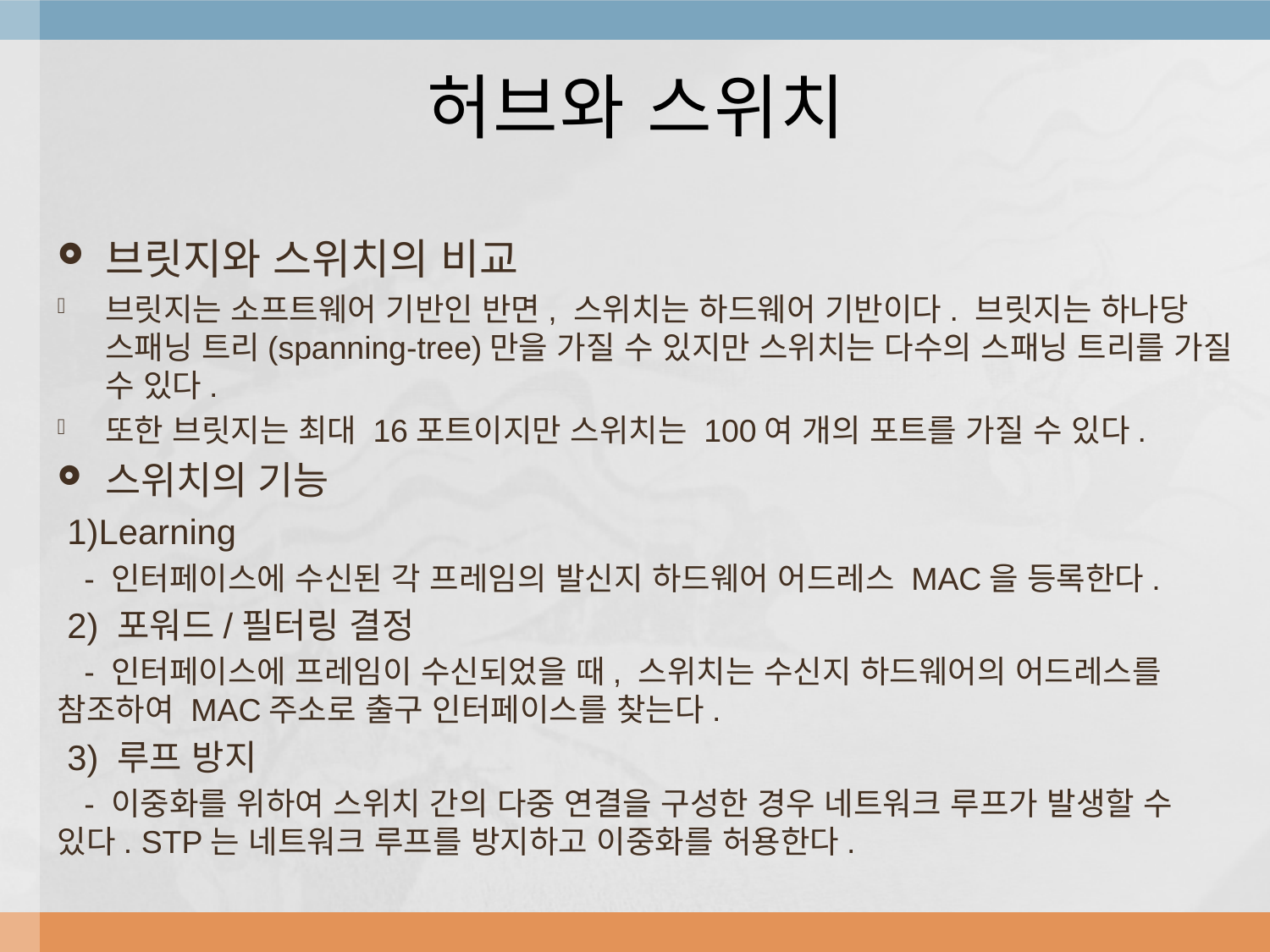

# 허브와 스위치
브릿지와 스위치의 비교
브릿지는 소프트웨어 기반인 반면, 스위치는 하드웨어 기반이다. 브릿지는 하나당 스패닝 트리(spanning-tree)만을 가질 수 있지만 스위치는 다수의 스패닝 트리를 가질 수 있다.
또한 브릿지는 최대 16포트이지만 스위치는 100여 개의 포트를 가질 수 있다.
스위치의 기능
 1)Learning
   - 인터페이스에 수신된 각 프레임의 발신지 하드웨어 어드레스 MAC을 등록한다.
 2) 포워드/필터링 결정
   - 인터페이스에 프레임이 수신되었을 때, 스위치는 수신지 하드웨어의 어드레스를 참조하여 MAC주소로 출구 인터페이스를 찾는다.
 3) 루프 방지
   - 이중화를 위하여 스위치 간의 다중 연결을 구성한 경우 네트워크 루프가 발생할 수 있다. STP는 네트워크 루프를 방지하고 이중화를 허용한다.